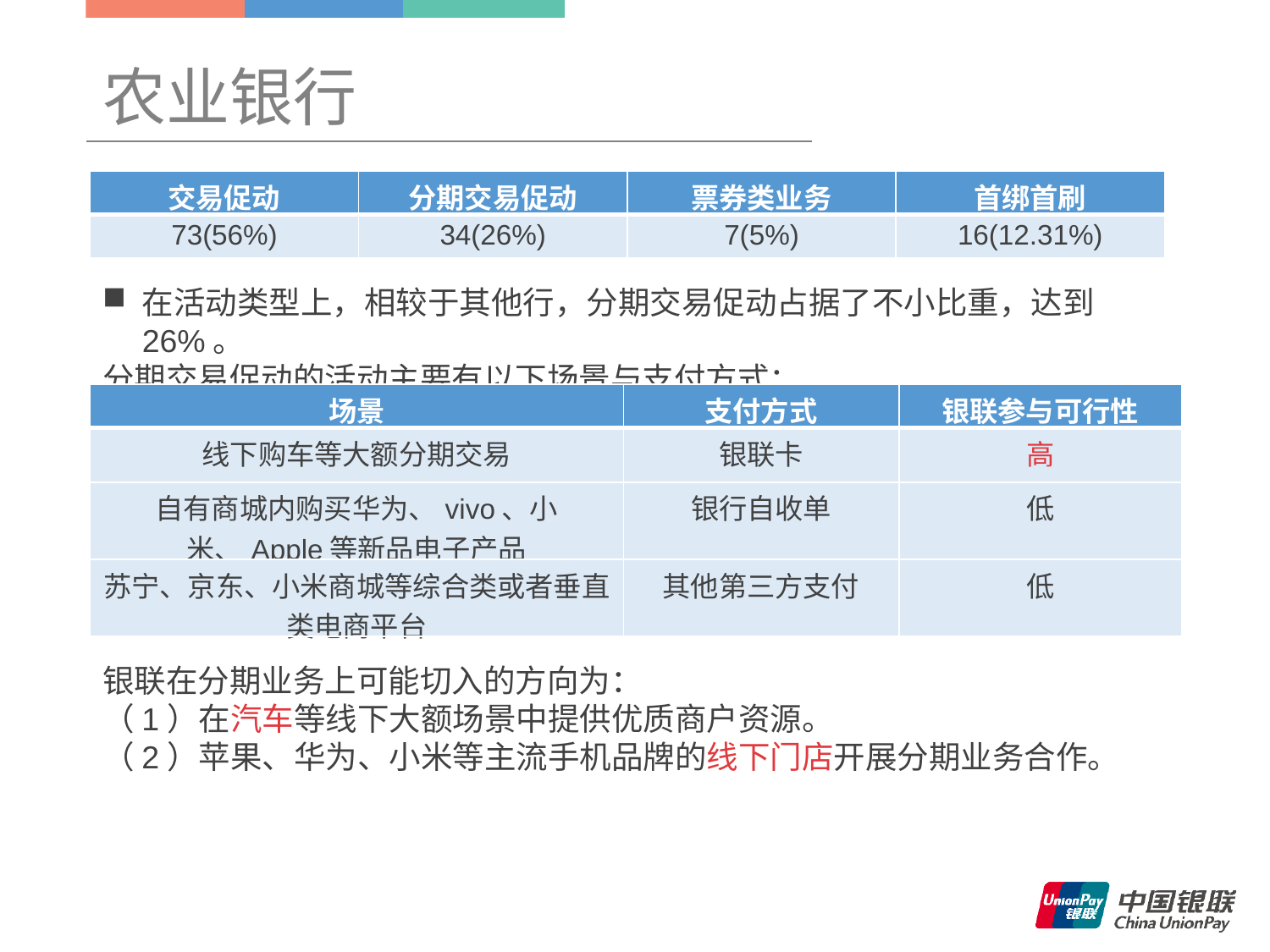

农业银行
| 交易促动 | 分期交易促动 | 票券类业务 | 首绑首刷 |
| --- | --- | --- | --- |
| 73(56%) | 34(26%) | 7(5%) | 16(12.31%) |
在活动类型上，相较于其他行，分期交易促动占据了不小比重，达到26%。
分期交易促动的活动主要有以下场景与支付方式：
| 场景 | 支付方式 | 银联参与可行性 |
| --- | --- | --- |
| 线下购车等大额分期交易 | 银联卡 | 高 |
| 自有商城内购买华为、vivo、小米、Apple等新品电子产品 | 银行自收单 | 低 |
| 苏宁、京东、小米商城等综合类或者垂直类电商平台 | 其他第三方支付 | 低 |
银联在分期业务上可能切入的方向为：
（1）在汽车等线下大额场景中提供优质商户资源。
（2）苹果、华为、小米等主流手机品牌的线下门店开展分期业务合作。